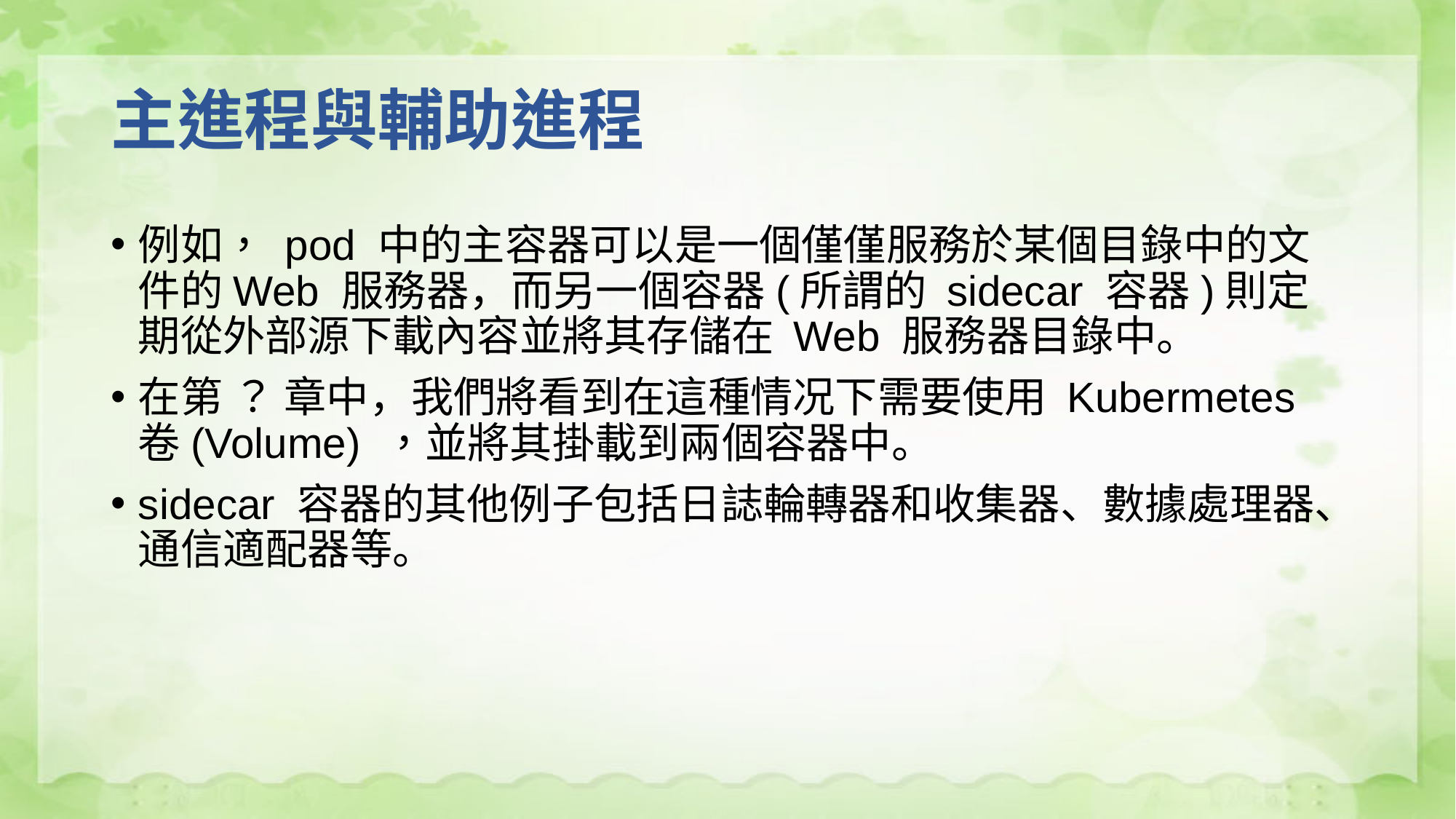

# 主進程與輔助進程
例如， pod 中的主容器可以是一個僅僅服務於某個目錄中的文件的Web 服務器，而另一個容器(所謂的 sidecar 容器)則定期從外部源下載內容並將其存儲在 Web 服務器目錄中。
在第 ？ 章中，我們將看到在這種情况下需要使用 Kubermetes 卷(Volume) ，並將其掛載到兩個容器中。
sidecar 容器的其他例子包括日誌輪轉器和收集器、數據處理器、通信適配器等。